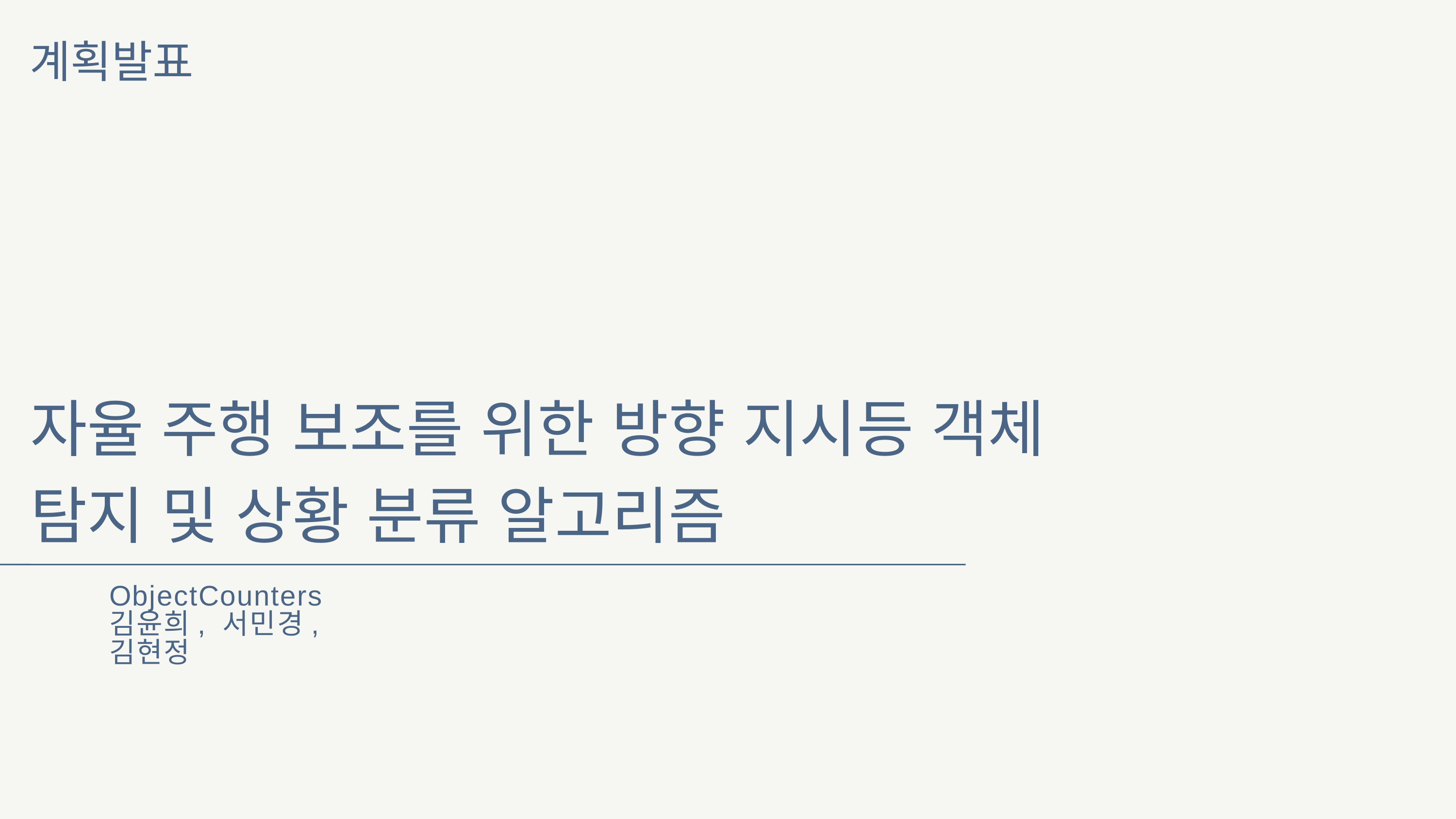

계획발표
자율 주행 보조를 위한 방향 지시등 객체 탐지 및 상황 분류 알고리즘

ObjectCounters
김윤희, 서민경, 김현정